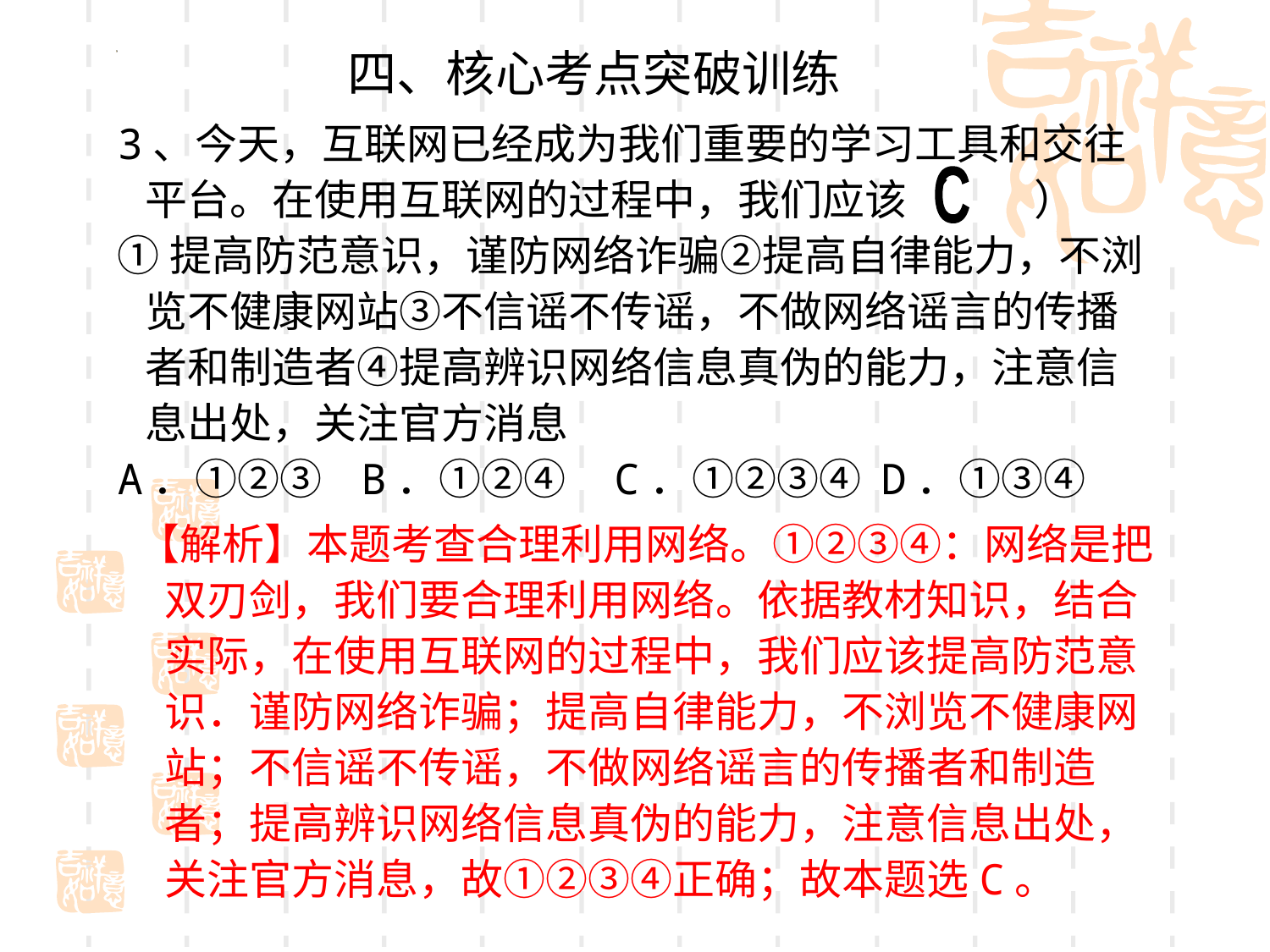

四、核心考点突破训练
3、今天，互联网已经成为我们重要的学习工具和交往平台。在使用互联网的过程中，我们应该（　　）
①提高防范意识，谨防网络诈骗②提高自律能力，不浏览不健康网站③不信谣不传谣，不做网络谣言的传播者和制造者④提高辨识网络信息真伪的能力，注意信息出处，关注官方消息
A．①②③   B．①②④    C．①②③④ D．①③④

C
【解析】本题考查合理利用网络。①②③④：网络是把双刃剑，我们要合理利用网络。依据教材知识，结合实际，在使用互联网的过程中，我们应该提高防范意识．谨防网络诈骗；提高自律能力，不浏览不健康网站；不信谣不传谣，不做网络谣言的传播者和制造者；提高辨识网络信息真伪的能力，注意信息出处，关注官方消息，故①②③④正确；故本题选C。